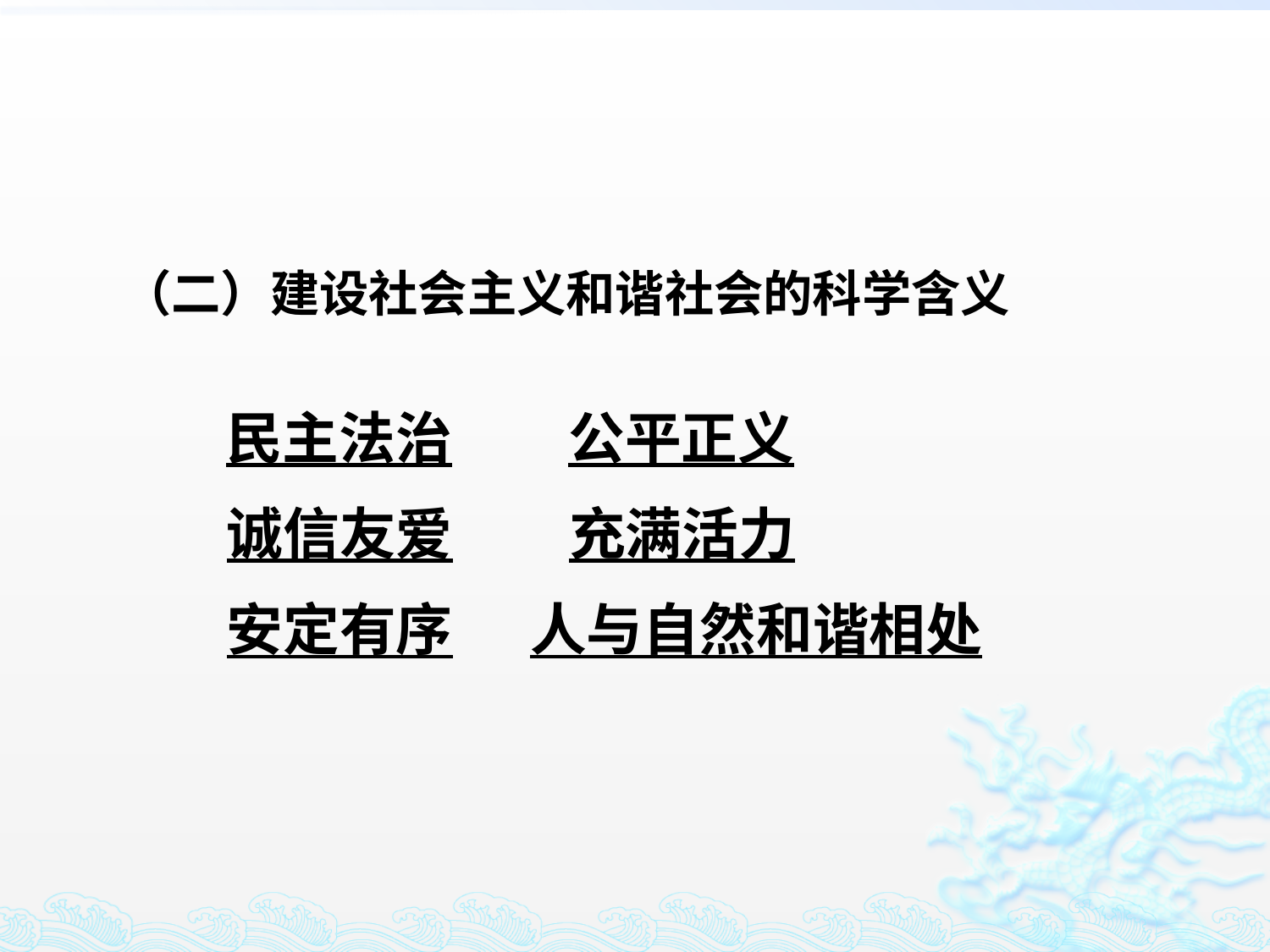

（二）建设社会主义和谐社会的科学含义
  民主法治         公平正义
  诚信友爱         充满活力
  安定有序      人与自然和谐相处